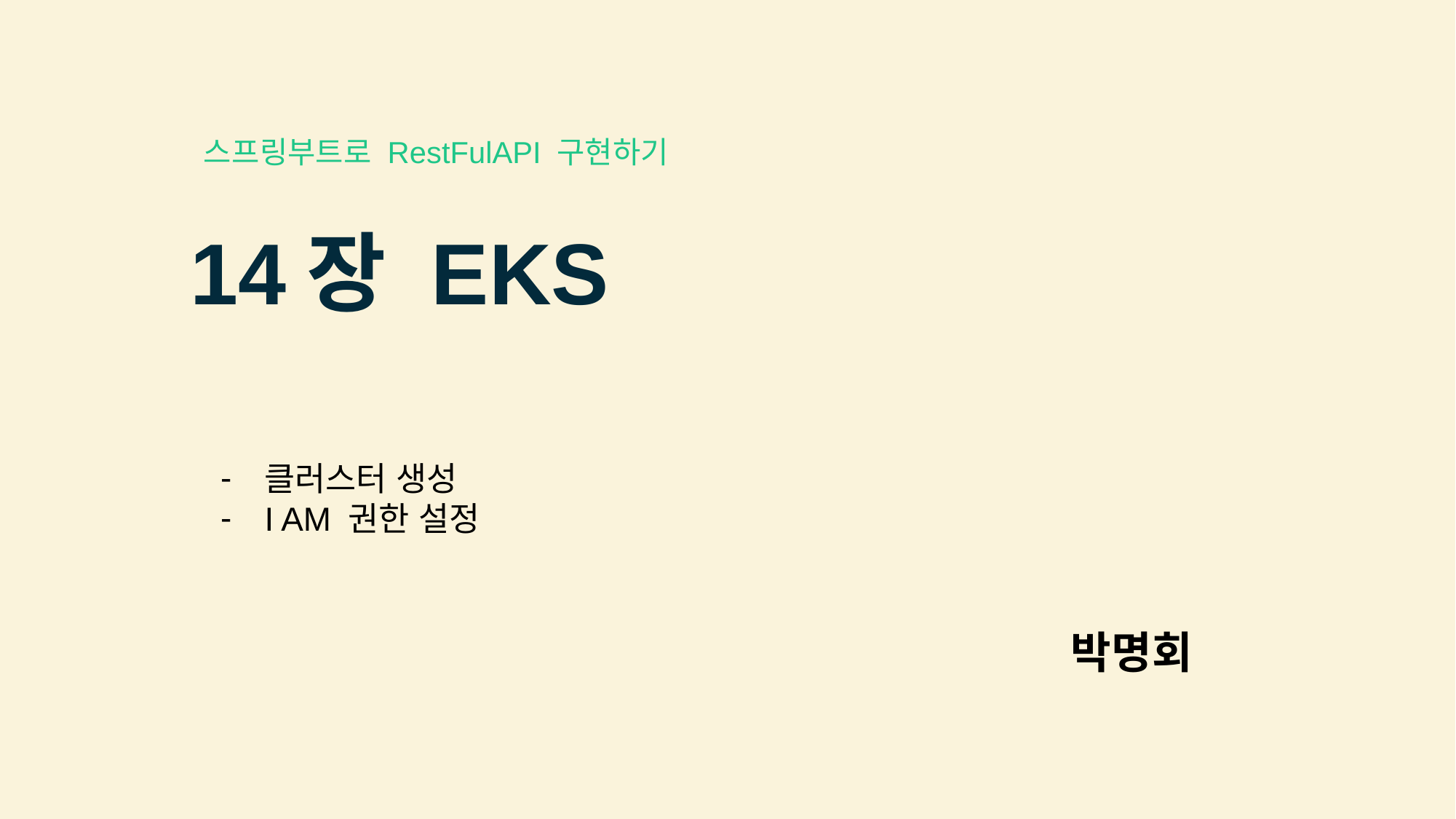

스프링부트로 RestFulAPI 구현하기
14장 EKS
클러스터 생성
I AM 권한 설정
박명회